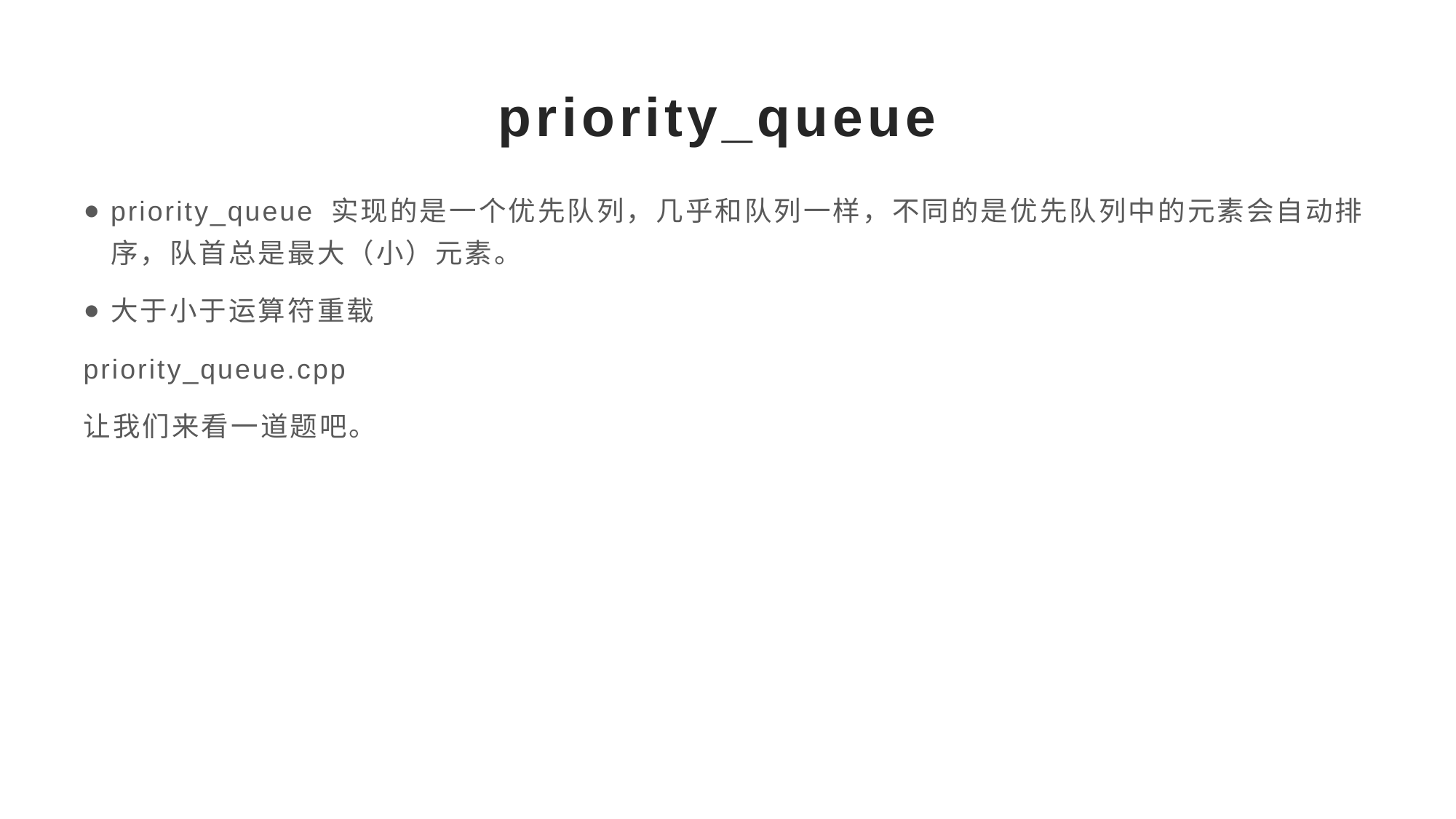

# priority_queue
priority_queue 实现的是一个优先队列，几乎和队列一样，不同的是优先队列中的元素会自动排序，队首总是最大（小）元素。
大于小于运算符重载
priority_queue.cpp
让我们来看一道题吧。